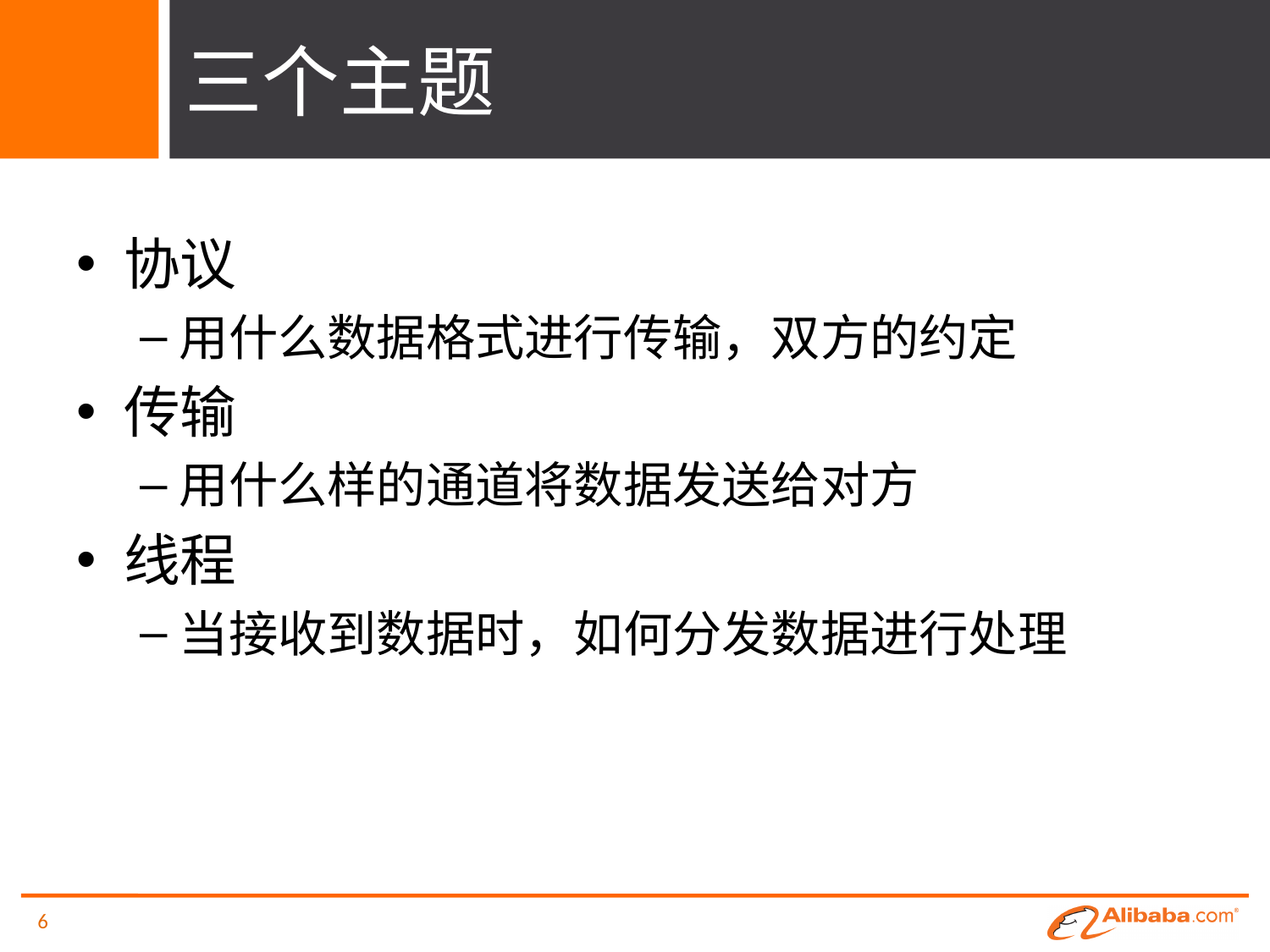

# 三个主题
协议
用什么数据格式进行传输，双方的约定
传输
用什么样的通道将数据发送给对方
线程
当接收到数据时，如何分发数据进行处理
6